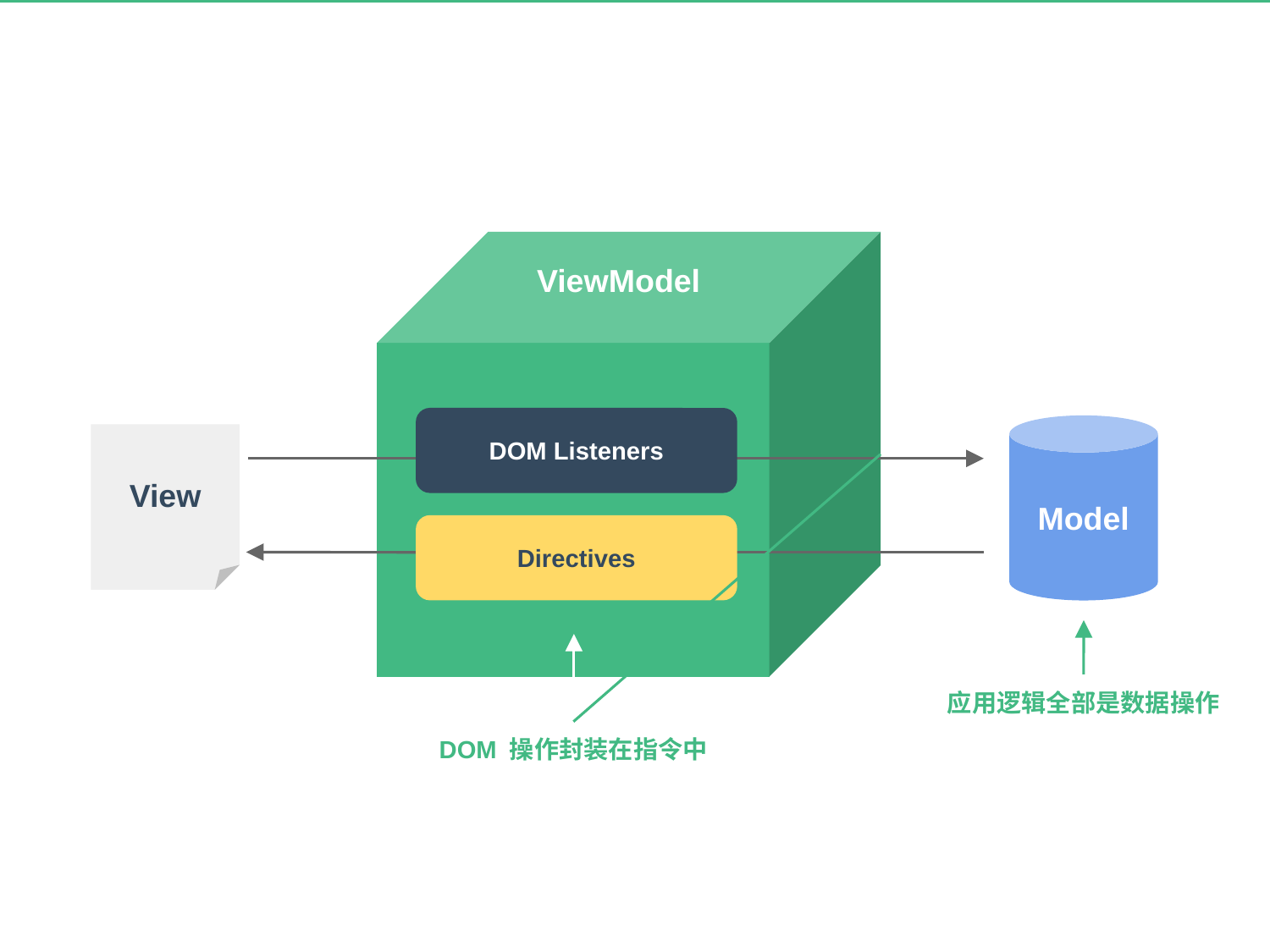

ViewModel
DOM Listeners
Model
View
Directives
应用逻辑全部是数据操作
DOM 操作封装在指令中